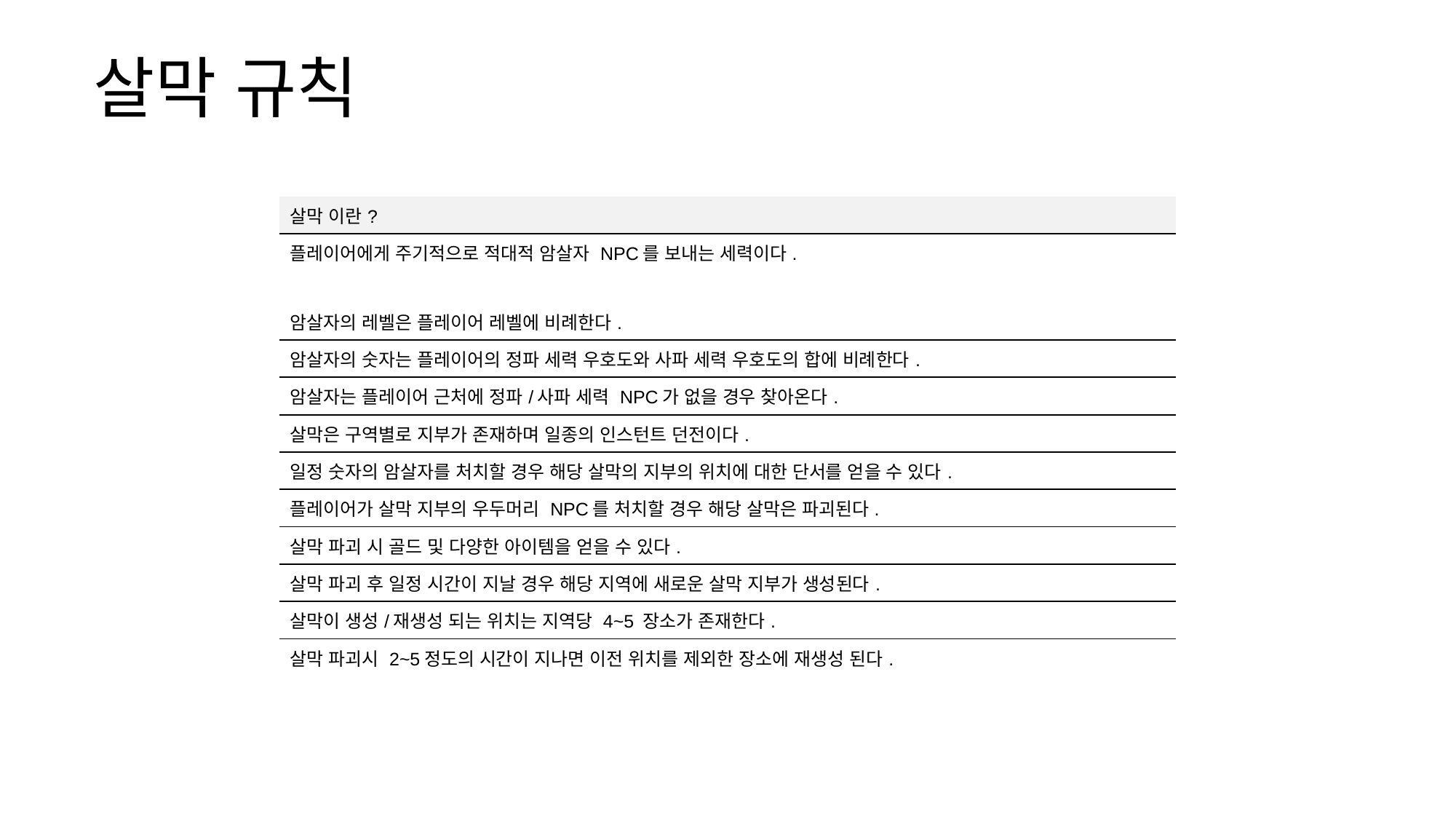

살막 규칙
| 살막 이란? |
| --- |
| 플레이어에게 주기적으로 적대적 암살자 NPC를 보내는 세력이다. |
|  |
| 암살자의 레벨은 플레이어 레벨에 비례한다. |
| 암살자의 숫자는 플레이어의 정파 세력 우호도와 사파 세력 우호도의 합에 비례한다. |
| 암살자는 플레이어 근처에 정파/사파 세력 NPC가 없을 경우 찾아온다. |
| 살막은 구역별로 지부가 존재하며 일종의 인스턴트 던전이다. |
| 일정 숫자의 암살자를 처치할 경우 해당 살막의 지부의 위치에 대한 단서를 얻을 수 있다. |
| 플레이어가 살막 지부의 우두머리 NPC를 처치할 경우 해당 살막은 파괴된다. |
| 살막 파괴 시 골드 및 다양한 아이템을 얻을 수 있다. |
| 살막 파괴 후 일정 시간이 지날 경우 해당 지역에 새로운 살막 지부가 생성된다. |
| 살막이 생성/재생성 되는 위치는 지역당 4~5 장소가 존재한다. |
| 살막 파괴시 2~5정도의 시간이 지나면 이전 위치를 제외한 장소에 재생성 된다. |